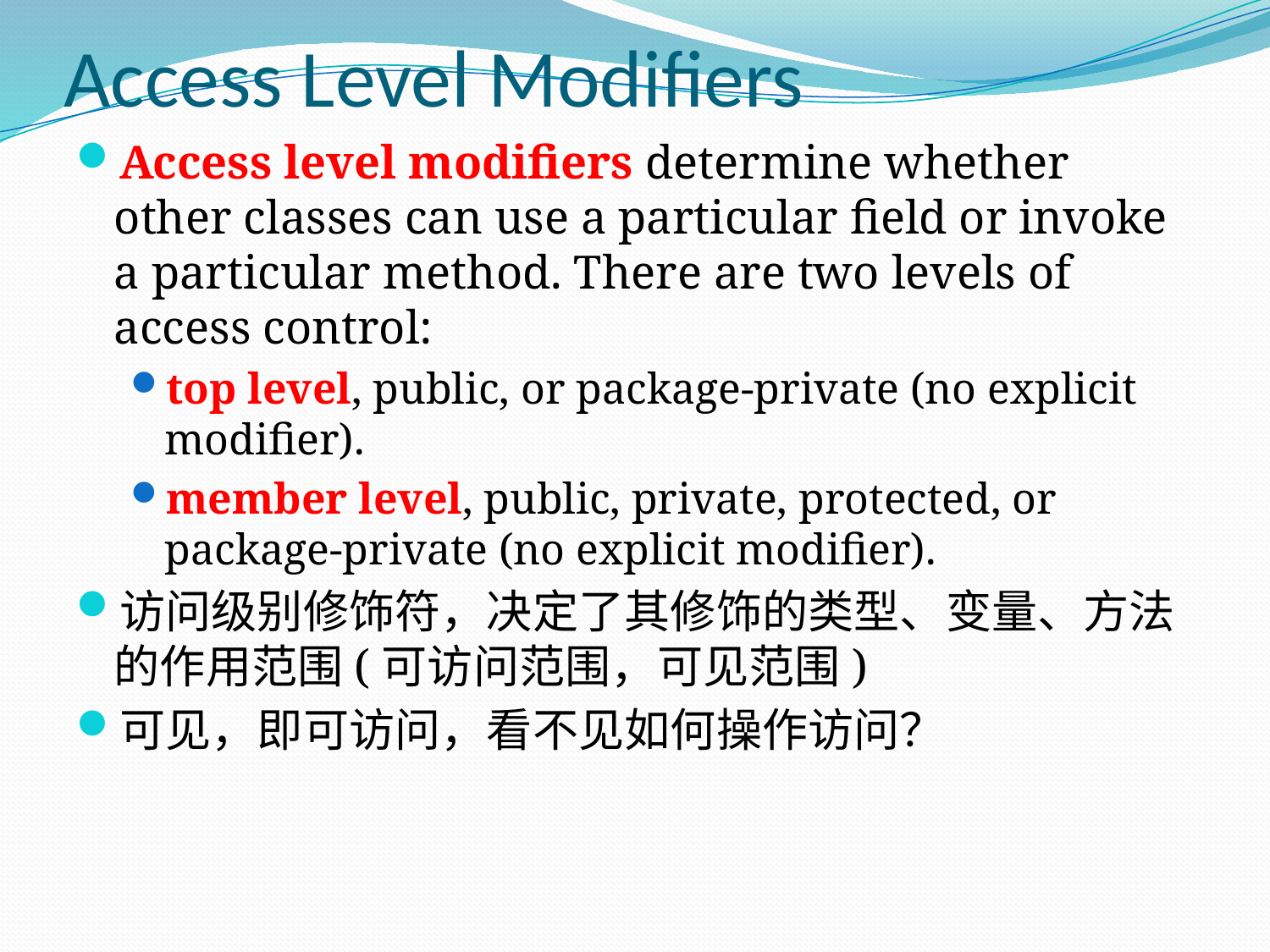

# Access Level Modifiers
Access level modifiers determine whether other classes can use a particular field or invoke a particular method. There are two levels of access control:
top level, public, or package-private (no explicit modifier).
member level, public, private, protected, or package-private (no explicit modifier).
访问级别修饰符，决定了其修饰的类型、变量、方法的作用范围(可访问范围，可见范围)
可见，即可访问，看不见如何操作访问？
16